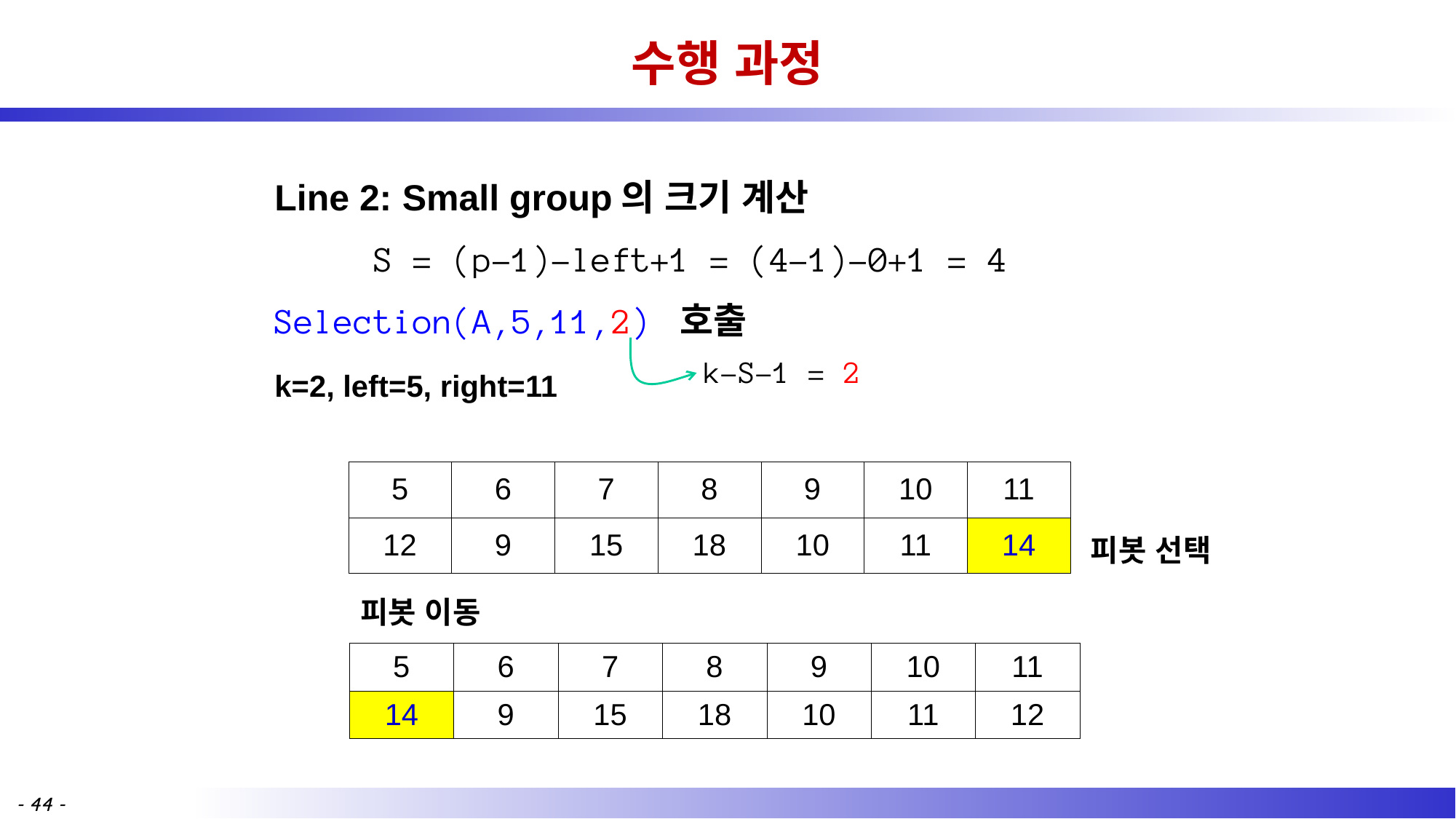

# 수행 과정
Line 2: Small group의 크기 계산
     S = (p-1)-left+1 = (4-1)-0+1 = 4
Selection(A,5,11,2) 호출
k=2, left=5, right=11

k-S-1 = 2
| 5 | 6 | 7 | 8 | 9 | 10 | 11 |
| --- | --- | --- | --- | --- | --- | --- |
| 12 | 9 | 15 | 18 | 10 | 11 | 14 |
피봇 선택
피봇 이동
| 5 | 6 | 7 | 8 | 9 | 10 | 11 |
| --- | --- | --- | --- | --- | --- | --- |
| 14 | 9 | 15 | 18 | 10 | 11 | 12 |
- 44 -